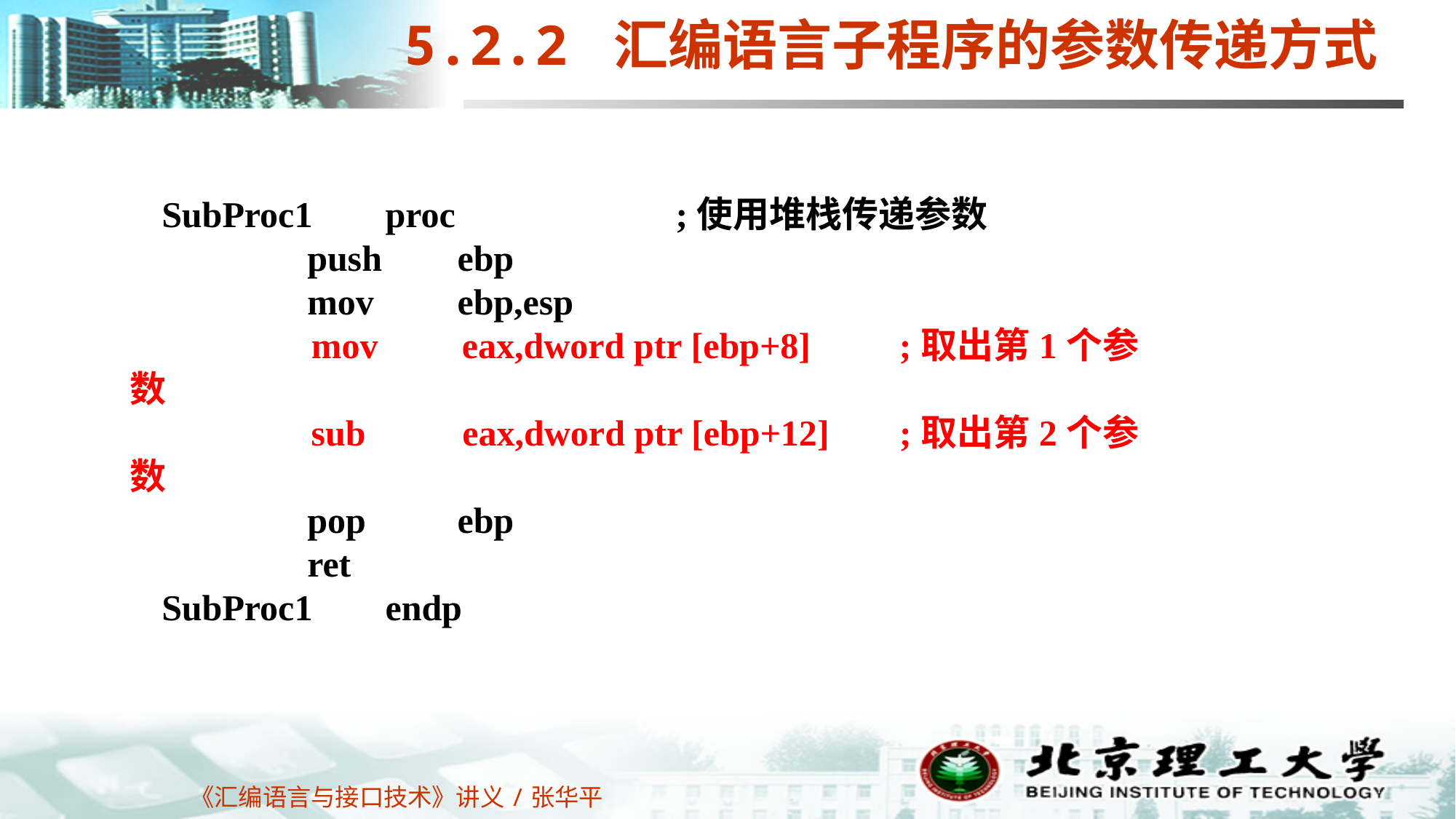

5.2.2 汇编语言子程序的参数传递方式
SubProc1        proc                    	;使用堆栈传递参数
                push 	ebp
                mov  	ebp,esp
                mov  	eax,dword ptr [ebp+8] 	;取出第1个参数
                sub     	eax,dword ptr [ebp+12]	;取出第2个参数
                pop     	ebp
                ret
SubProc1        endp